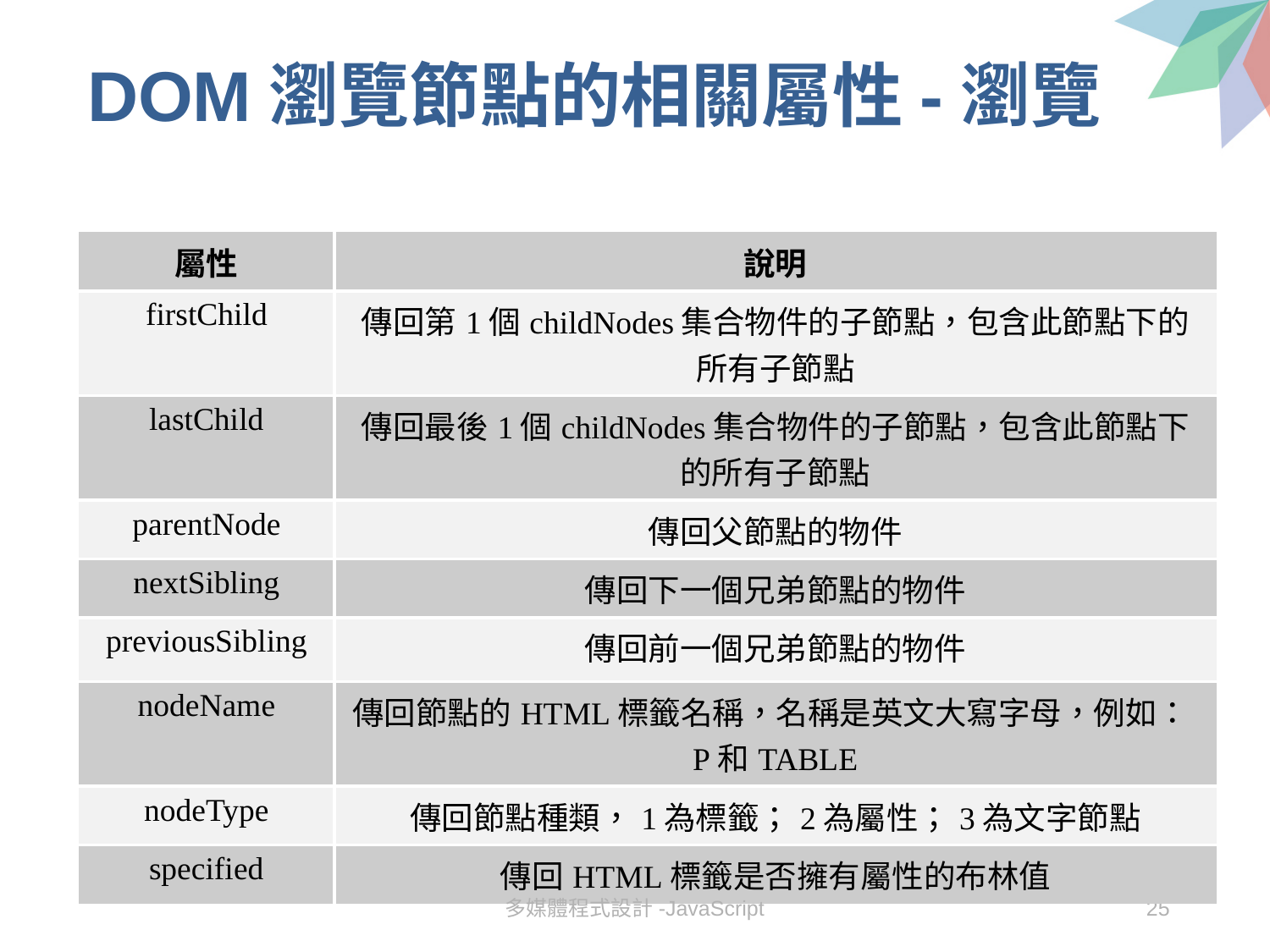

# DOM瀏覽節點的相關屬性-瀏覽

| 屬性 | 說明 |
| --- | --- |
| firstChild | 傳回第1個childNodes集合物件的子節點，包含此節點下的所有子節點 |
| lastChild | 傳回最後1個childNodes集合物件的子節點，包含此節點下的所有子節點 |
| parentNode | 傳回父節點的物件 |
| nextSibling | 傳回下一個兄弟節點的物件 |
| previousSibling | 傳回前一個兄弟節點的物件 |
| nodeName | 傳回節點的HTML標籤名稱，名稱是英文大寫字母，例如：P和TABLE |
| nodeType | 傳回節點種類，1為標籤；2為屬性；3為文字節點 |
| specified | 傳回HTML標籤是否擁有屬性的布林值 |
多媒體程式設計-JavaScript
25